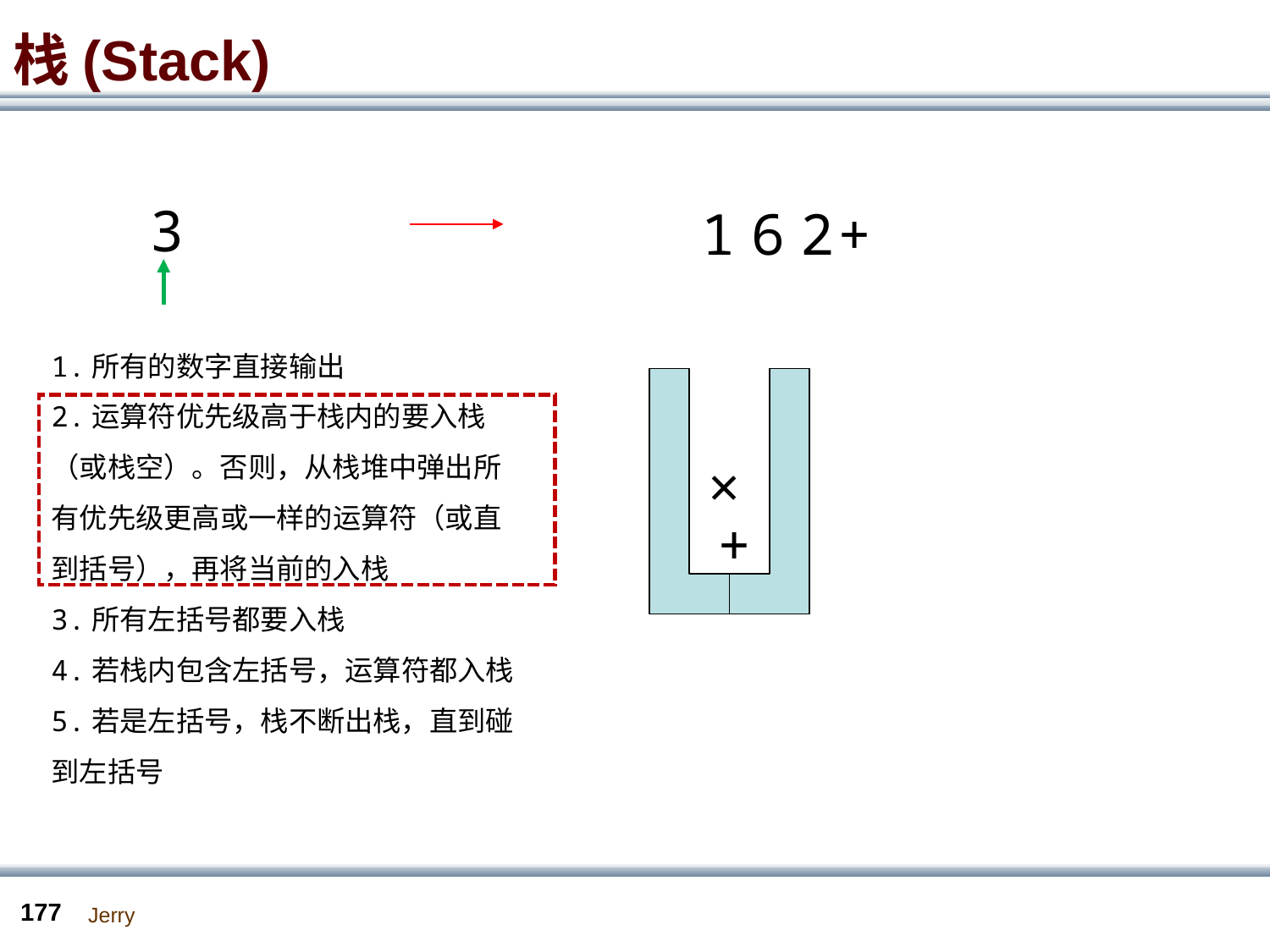

# 栈(Stack)
3
6
2
+
1
1.所有的数字直接输出
2.运算符优先级高于栈内的要入栈（或栈空）。否则，从栈堆中弹出所有优先级更高或一样的运算符（或直到括号），再将当前的入栈
3.所有左括号都要入栈
4.若栈内包含左括号，运算符都入栈
5.若是左括号，栈不断出栈，直到碰到左括号

×
+